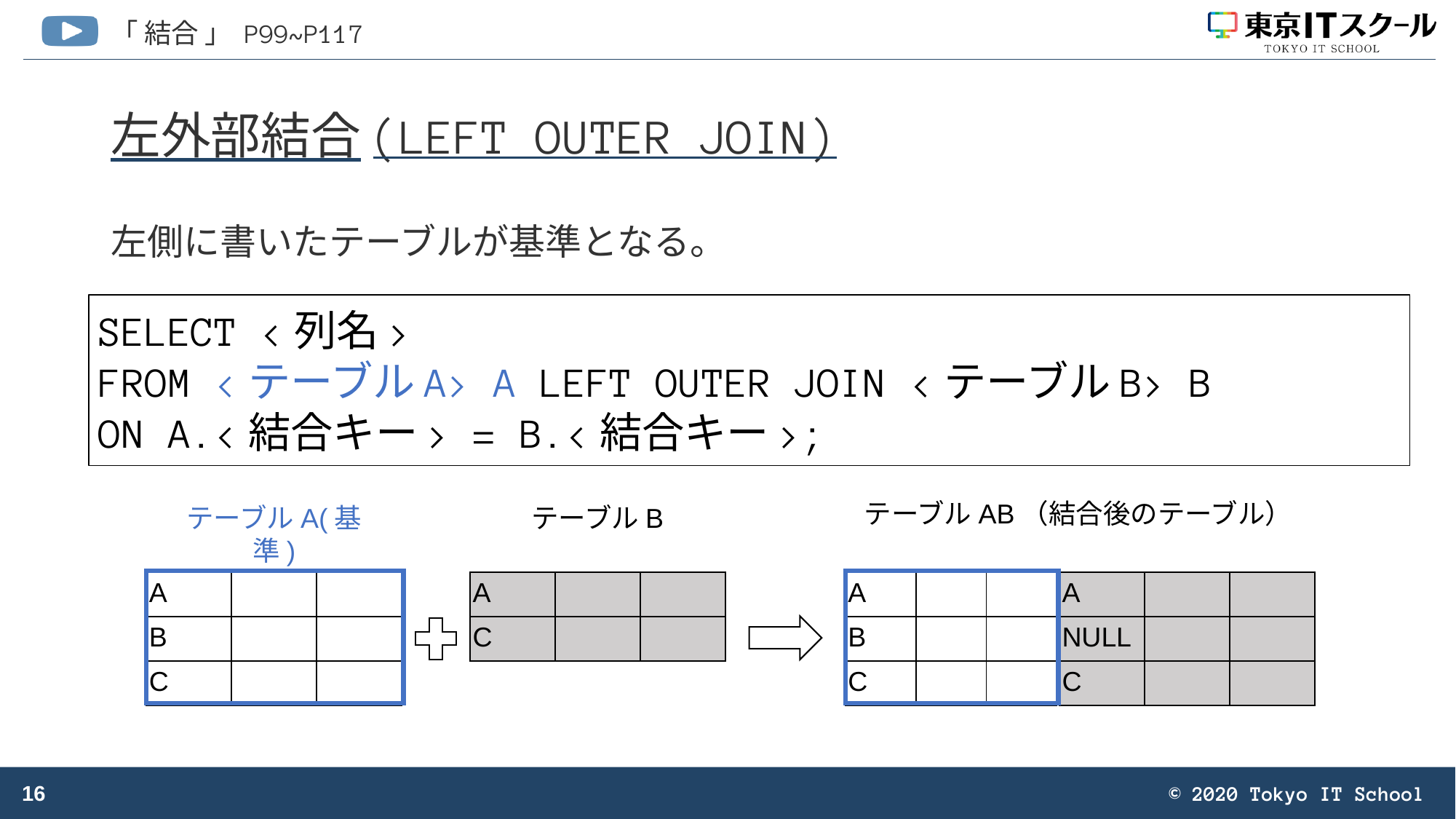

# 左外部結合(LEFT OUTER JOIN)
左側に書いたテーブルが基準となる。
SELECT <列名>
FROM <テーブルA> A LEFT OUTER JOIN <テーブルB> B
ON A.<結合キー> = B.<結合キー>;
テーブルAB（結合後のテーブル）
テーブルB
テーブルA(基準)

| A |  |  |
| --- | --- | --- |
| B |  |  |
| C |  |  |
| A |  |  |
| --- | --- | --- |
| C |  |  |
| A |  |  |
| --- | --- | --- |
| B |  |  |
| C |  |  |
| A |  |  |
| --- | --- | --- |
| NULL |  |  |
| C |  |  |

16